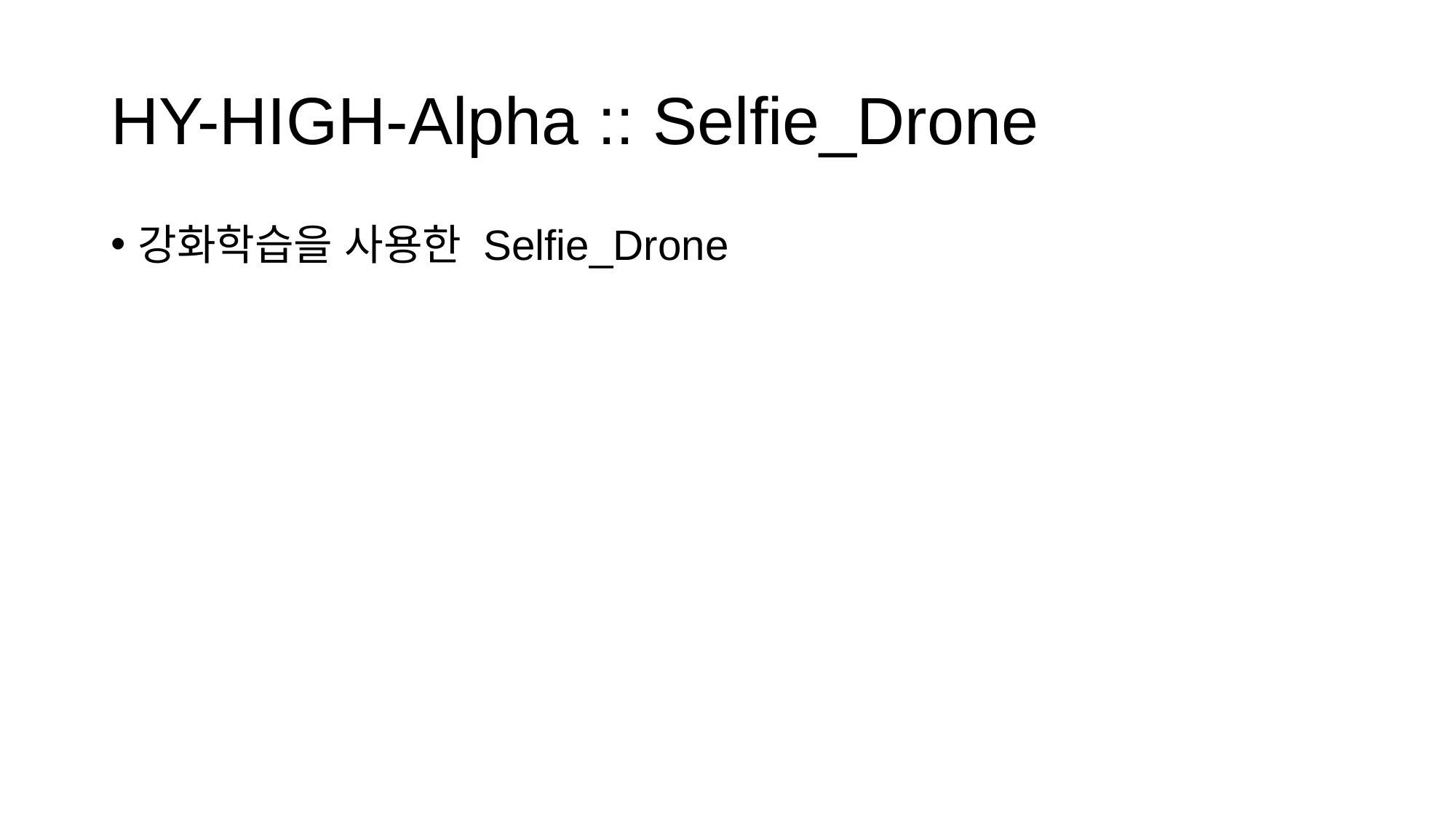

# HY-HIGH-Alpha :: Selfie_Drone
강화학습을 사용한 Selfie_Drone